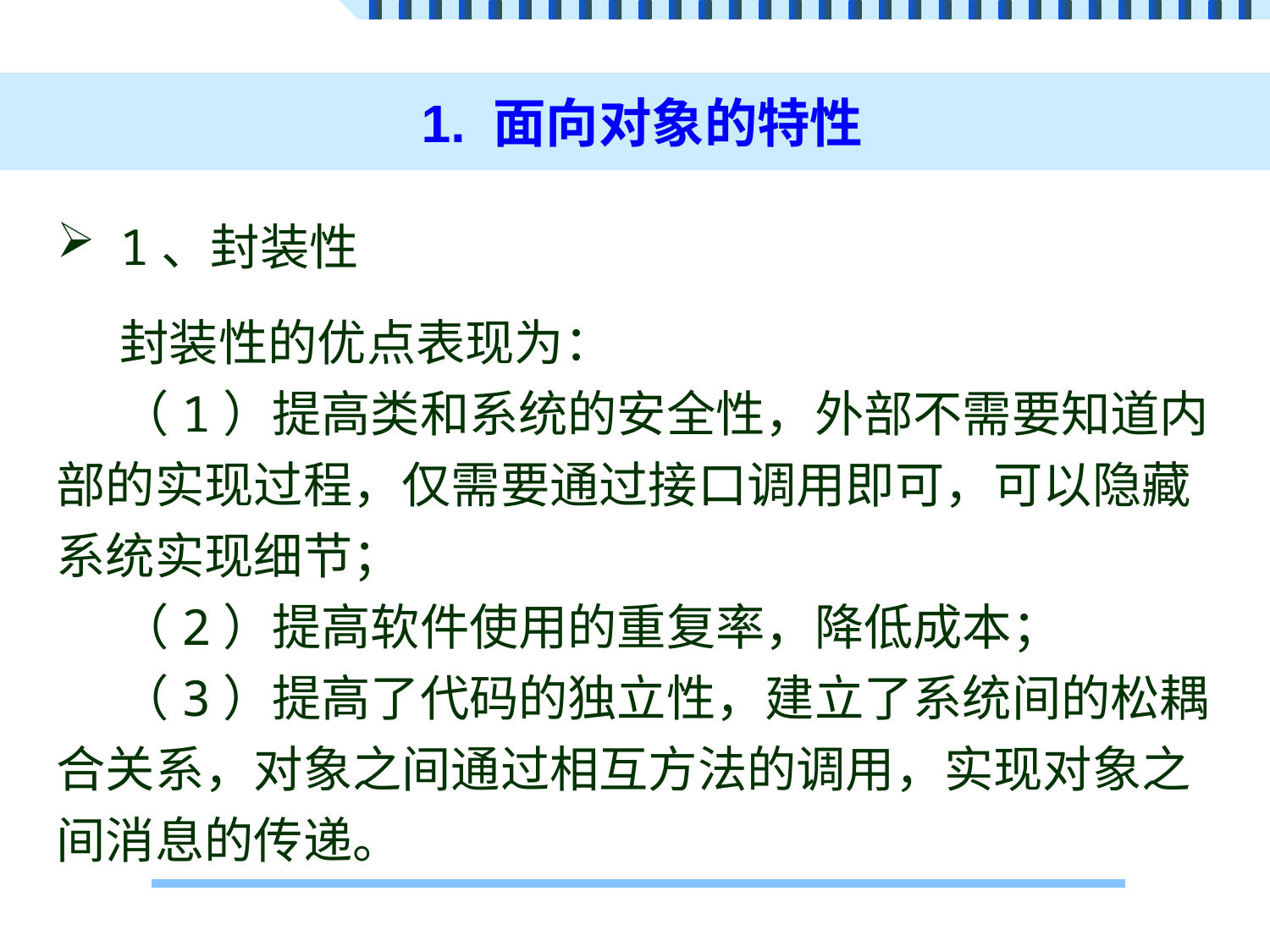

# 1. 面向对象的特性
1、封装性
封装性的优点表现为：
（1）提高类和系统的安全性，外部不需要知道内部的实现过程，仅需要通过接口调用即可，可以隐藏系统实现细节；
（2）提高软件使用的重复率，降低成本；
（3）提高了代码的独立性，建立了系统间的松耦合关系，对象之间通过相互方法的调用，实现对象之间消息的传递。